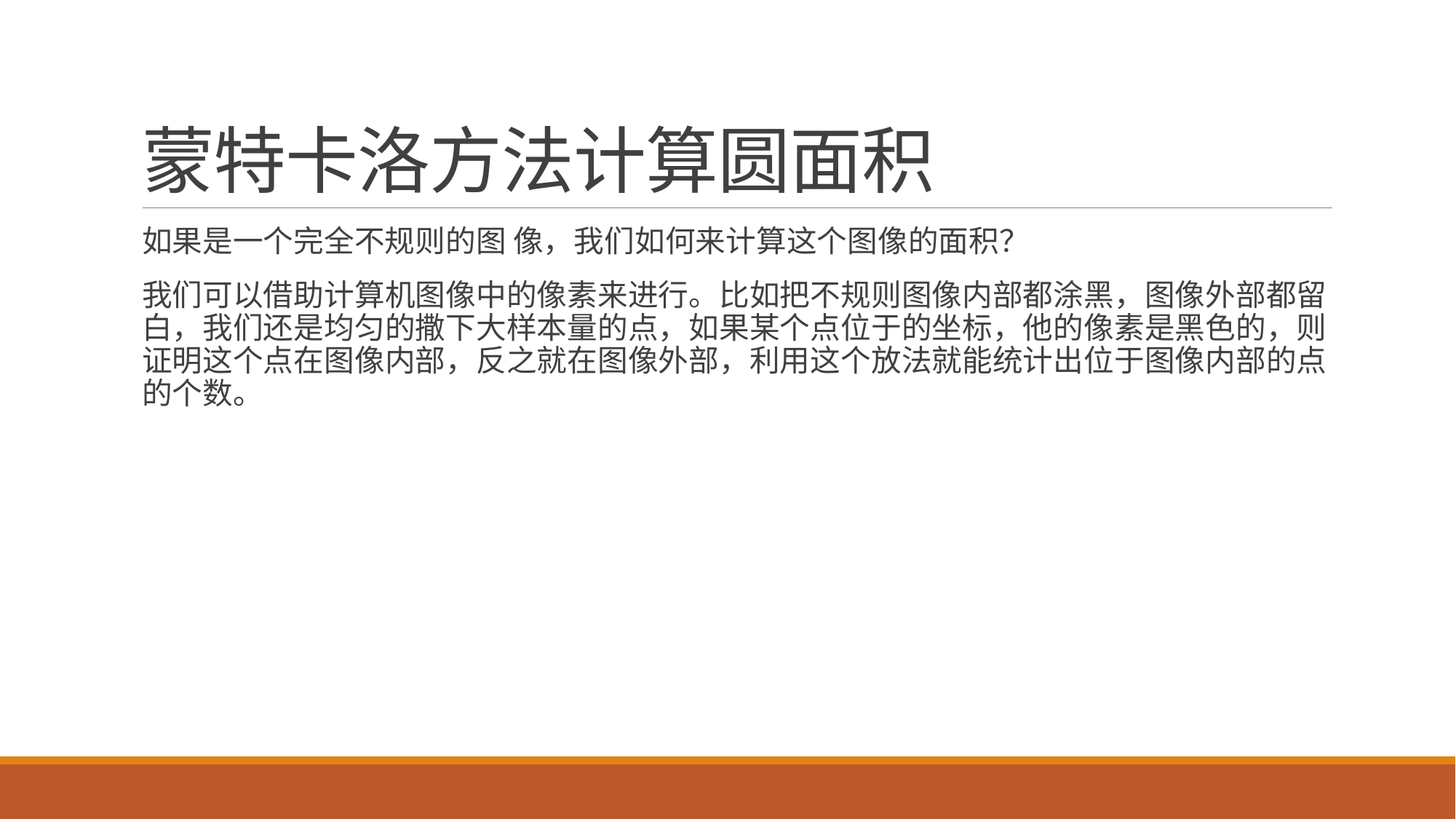

# 蒙特卡洛方法计算圆面积
如果是⼀个完全不规则的图 像，我们如何来计算这个图像的面积？
我们可以借助计算机图像中的像素来进行。比如把不规则图像内部都涂黑，图像外部都留白，我们还是均匀的撒下大样本量的点，如果某个点位于的坐标，他的像素是黑色的，则证明这个点在图像内部，反之就在图像外部，利用这个放法就能统计出位于图像内部的点的个数。